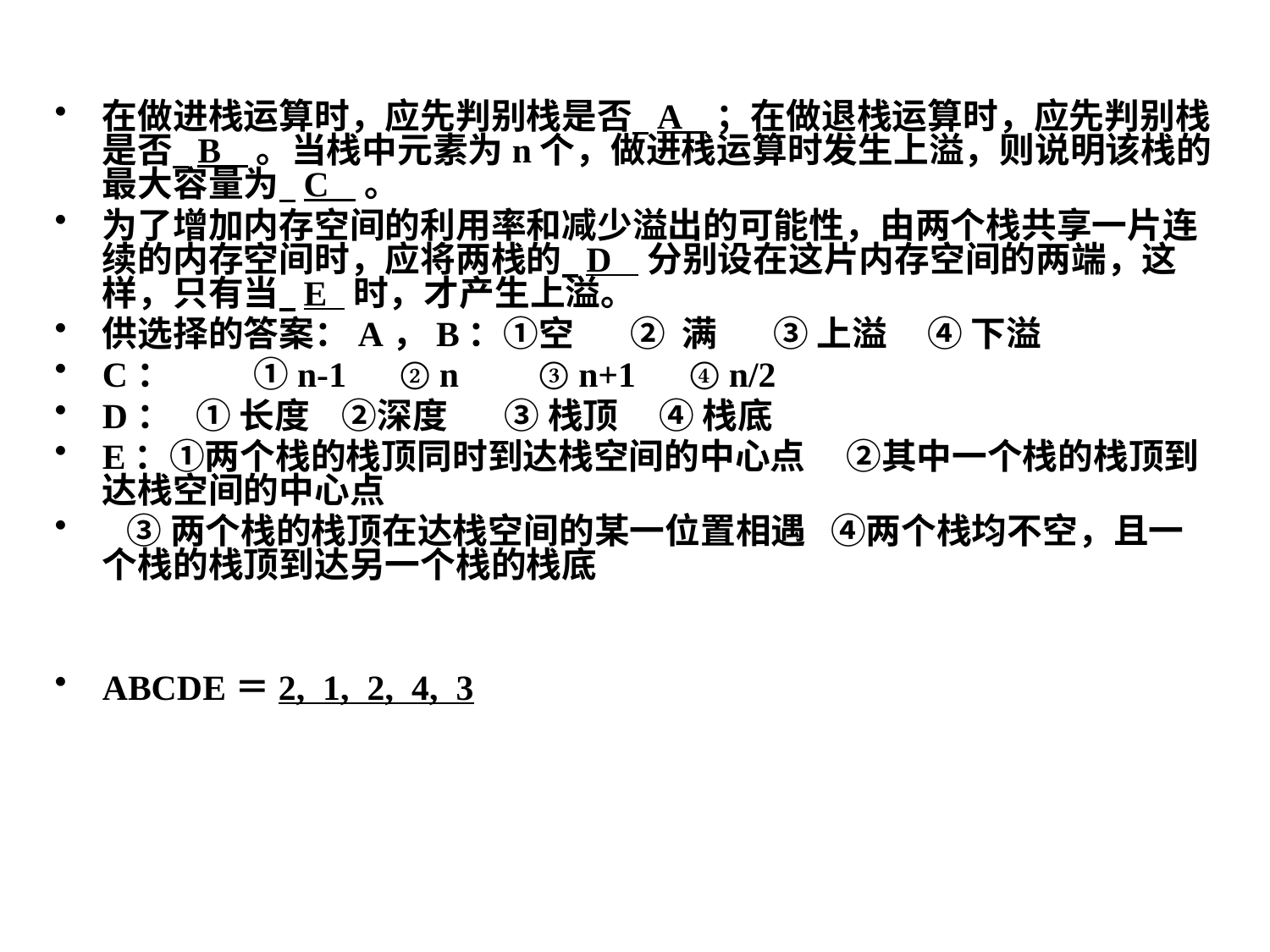

在做进栈运算时，应先判别栈是否  A   ；在做退栈运算时，应先判别栈是否  B   。当栈中元素为n个，做进栈运算时发生上溢，则说明该栈的最大容量为  C   。
为了增加内存空间的利用率和减少溢出的可能性，由两个栈共享一片连续的内存空间时，应将两栈的  D   分别设在这片内存空间的两端，这样，只有当  E  时，才产生上溢。
供选择的答案：A，B：①空       ②  满       ③ 上溢     ④ 下溢
C：	   ①n-1      ② n         ③ n+1      ④ n/2
D：   ① 长度    ②深度       ③ 栈顶     ④ 栈底
E：①两个栈的栈顶同时到达栈空间的中心点     ②其中一个栈的栈顶到达栈空间的中心点
   ③两个栈的栈顶在达栈空间的某一位置相遇   ④两个栈均不空，且一个栈的栈顶到达另一个栈的栈底

ABCDE＝2,  1,  2,  4,  3